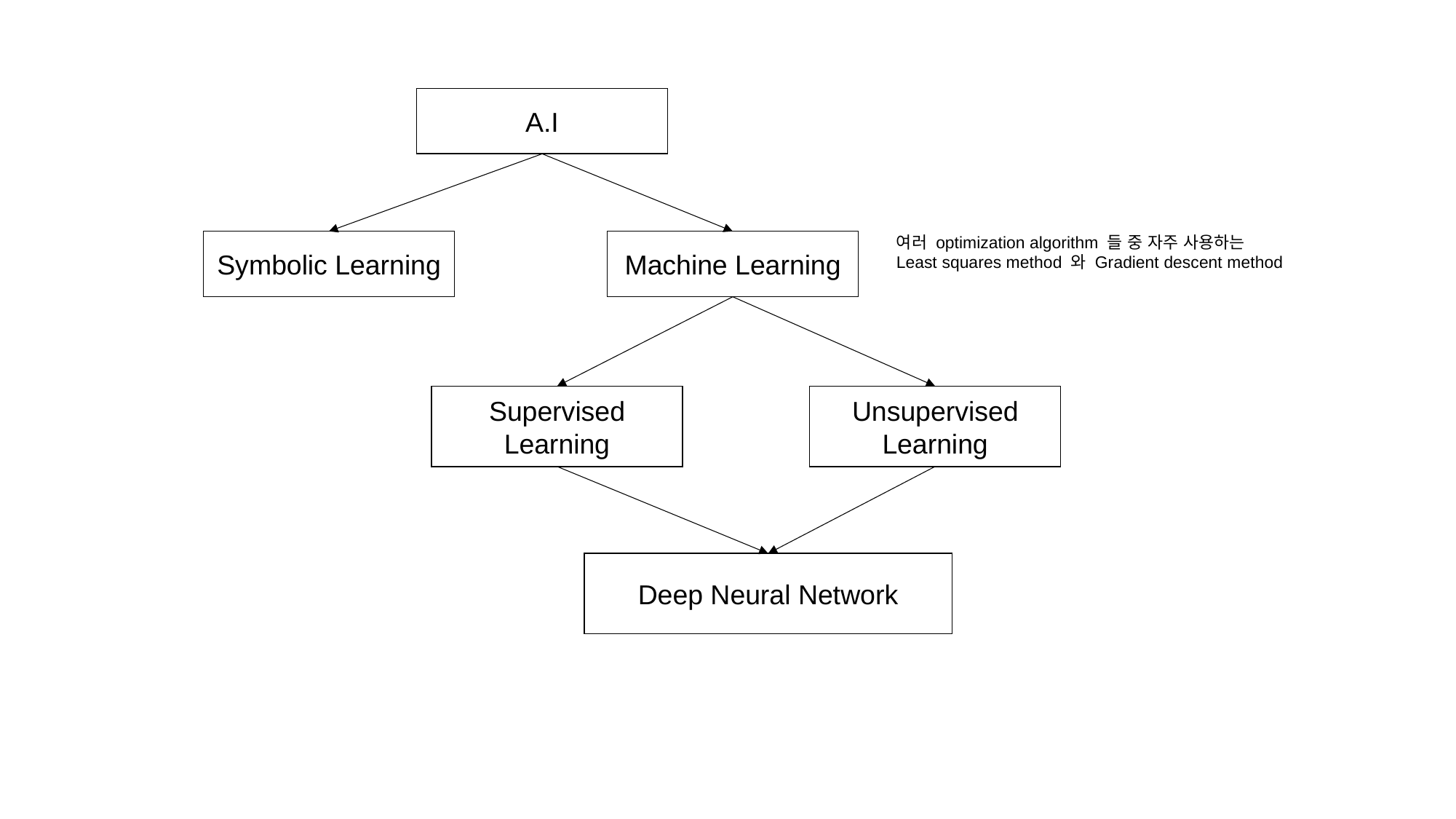

A.I
여러 optimization algorithm 들 중 자주 사용하는
Least squares method 와 Gradient descent method
Symbolic Learning
Machine Learning
Supervised Learning
Unsupervised Learning
Deep Neural Network